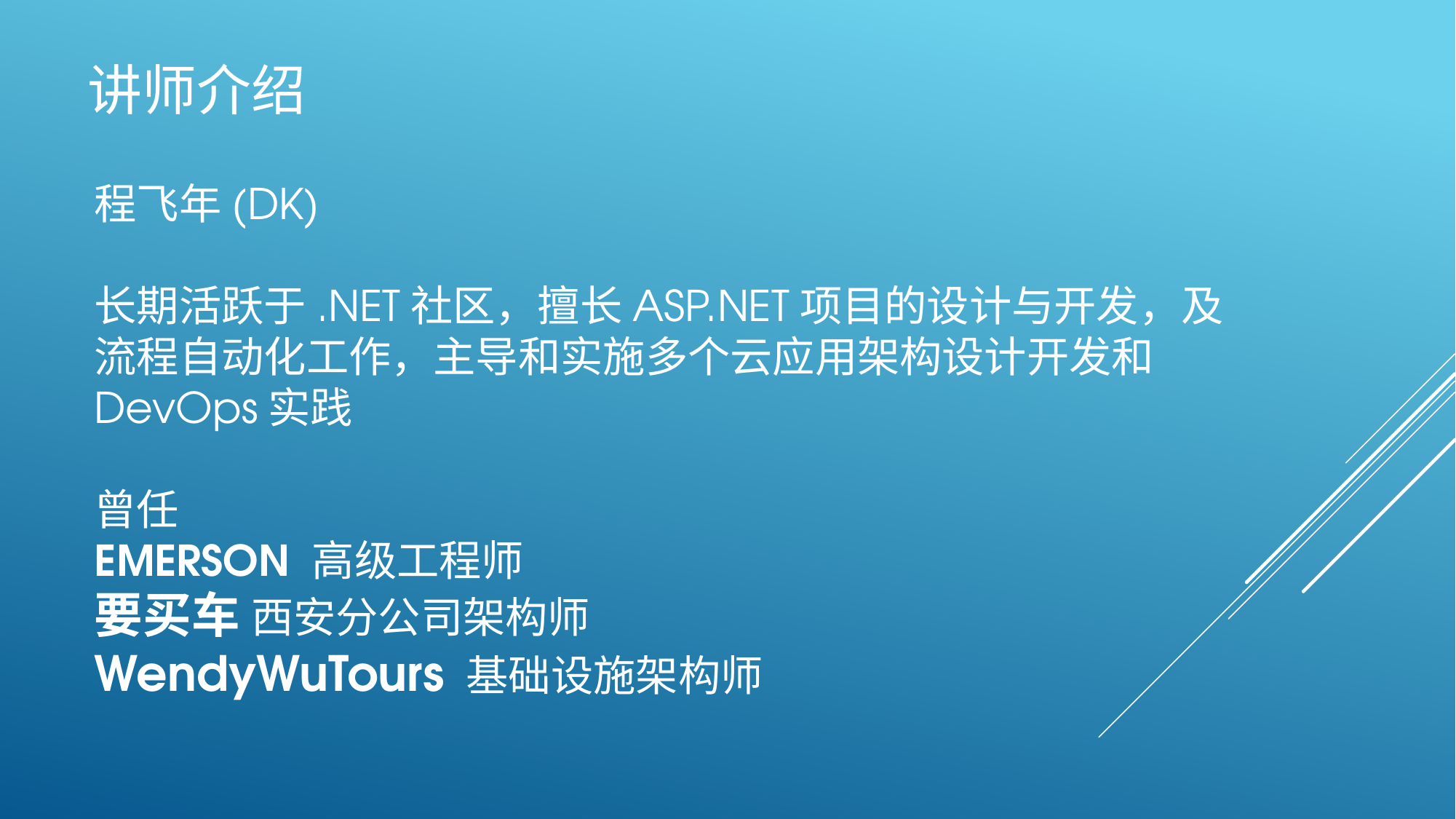

# 讲师介绍
程飞年(DK)

长期活跃于.NET社区，擅长ASP.NET项目的设计与开发，及流程自动化工作，主导和实施多个云应用架构设计开发和DevOps实践

曾任
EMERSON 高级工程师
要买车 西安分公司架构师
WendyWuTours 基础设施架构师